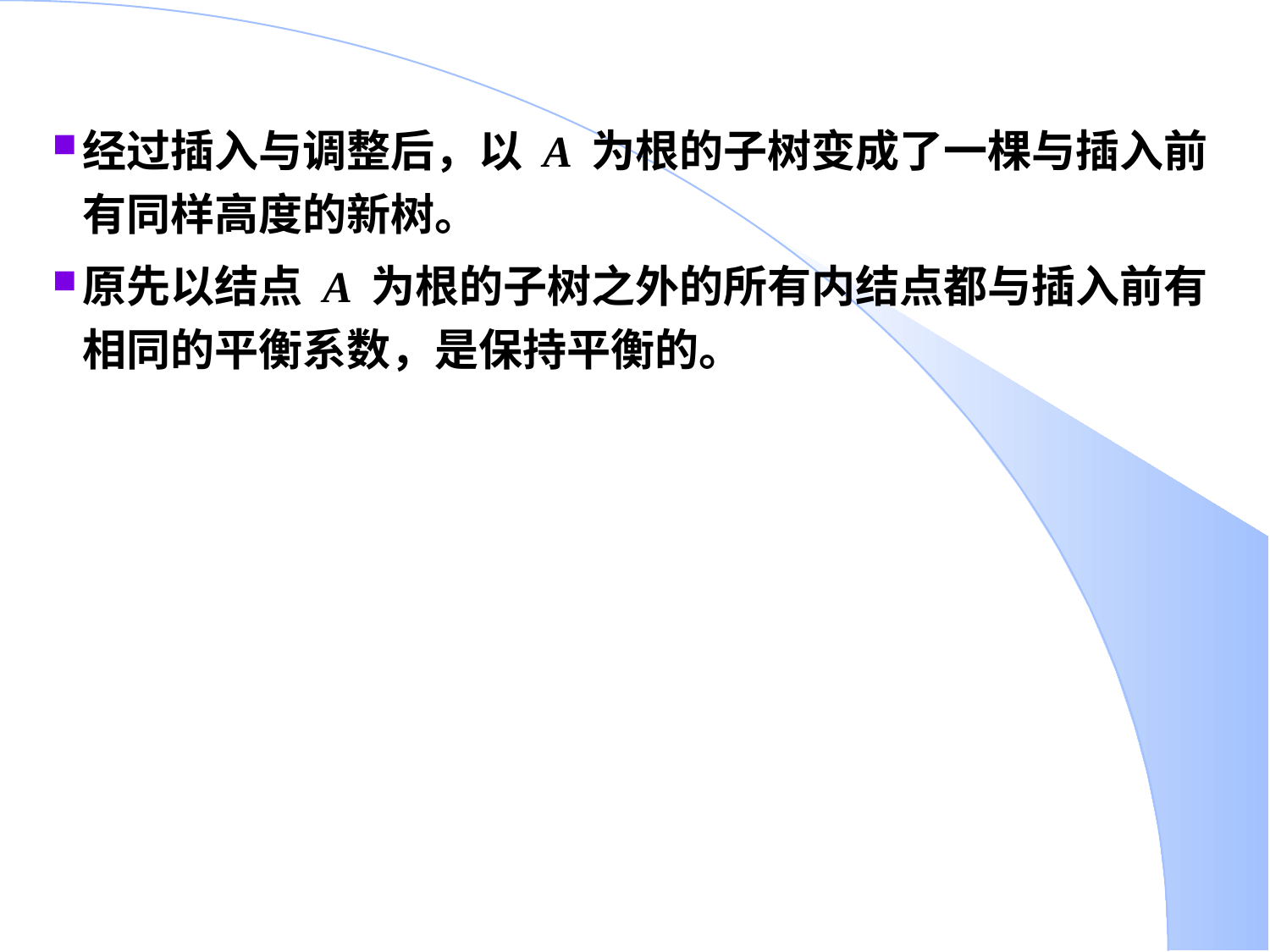

经过插入与调整后，以 A 为根的子树变成了一棵与插入前有同样高度的新树。
原先以结点 A 为根的子树之外的所有内结点都与插入前有相同的平衡系数，是保持平衡的。